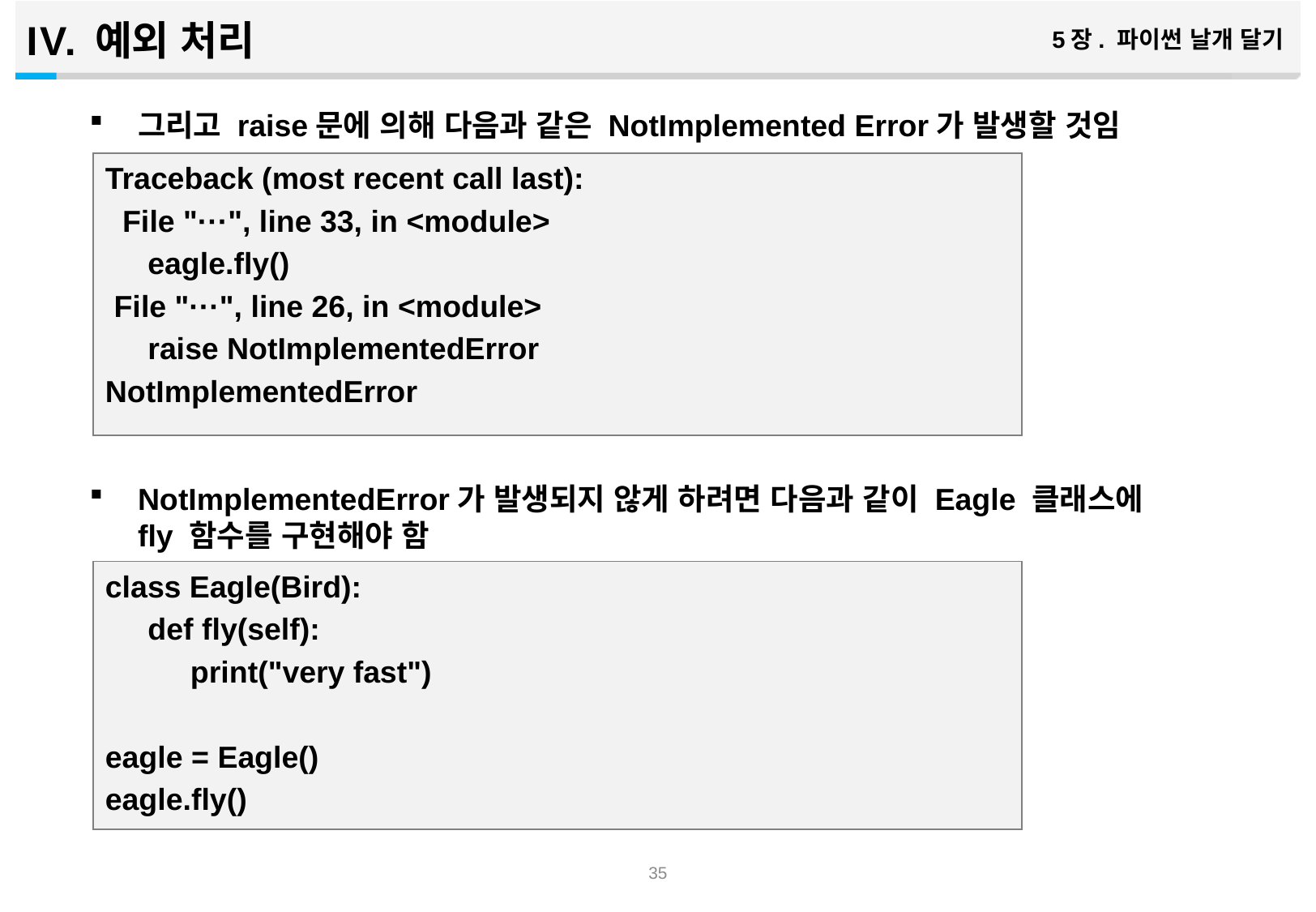

예외 처리
5장. 파이썬 날개 달기
그리고 raise문에 의해 다음과 같은 NotImplemented Error가 발생할 것임

NotImplementedError가 발생되지 않게 하려면 다음과 같이 Eagle 클래스에             fly 함수를 구현해야 함

Traceback (most recent call last):
  File "···", line 33, in <module>
     eagle.fly()
 File "···", line 26, in <module>
     raise NotImplementedError
NotImplementedError
class Eagle(Bird):
     def fly(self):
          print("very fast")

eagle = Eagle()
eagle.fly()

35